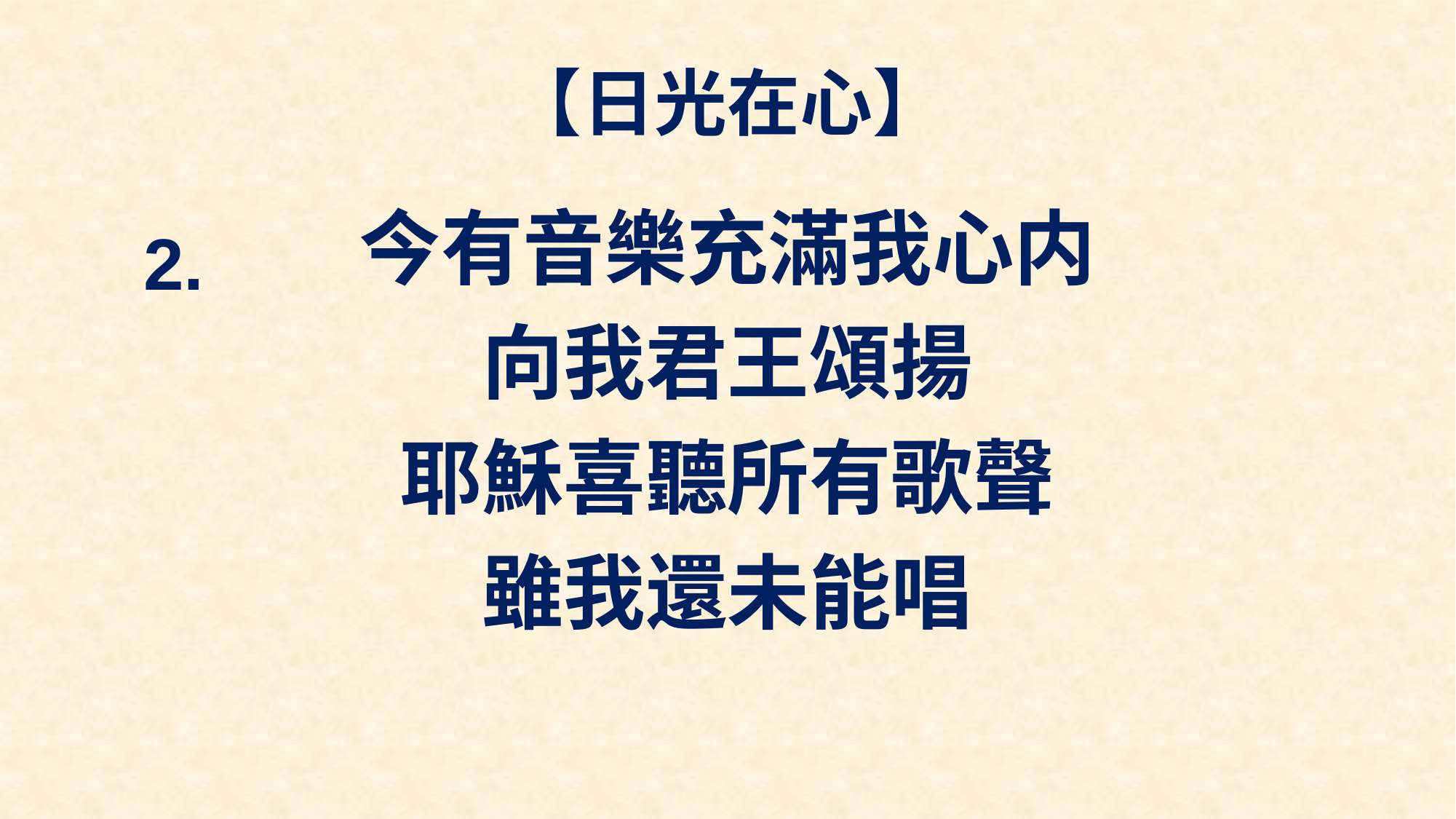

# 【日光在心】
今有音樂充滿我心内
向我君王頌揚
耶穌喜聽所有歌聲
雖我還未能唱
2.